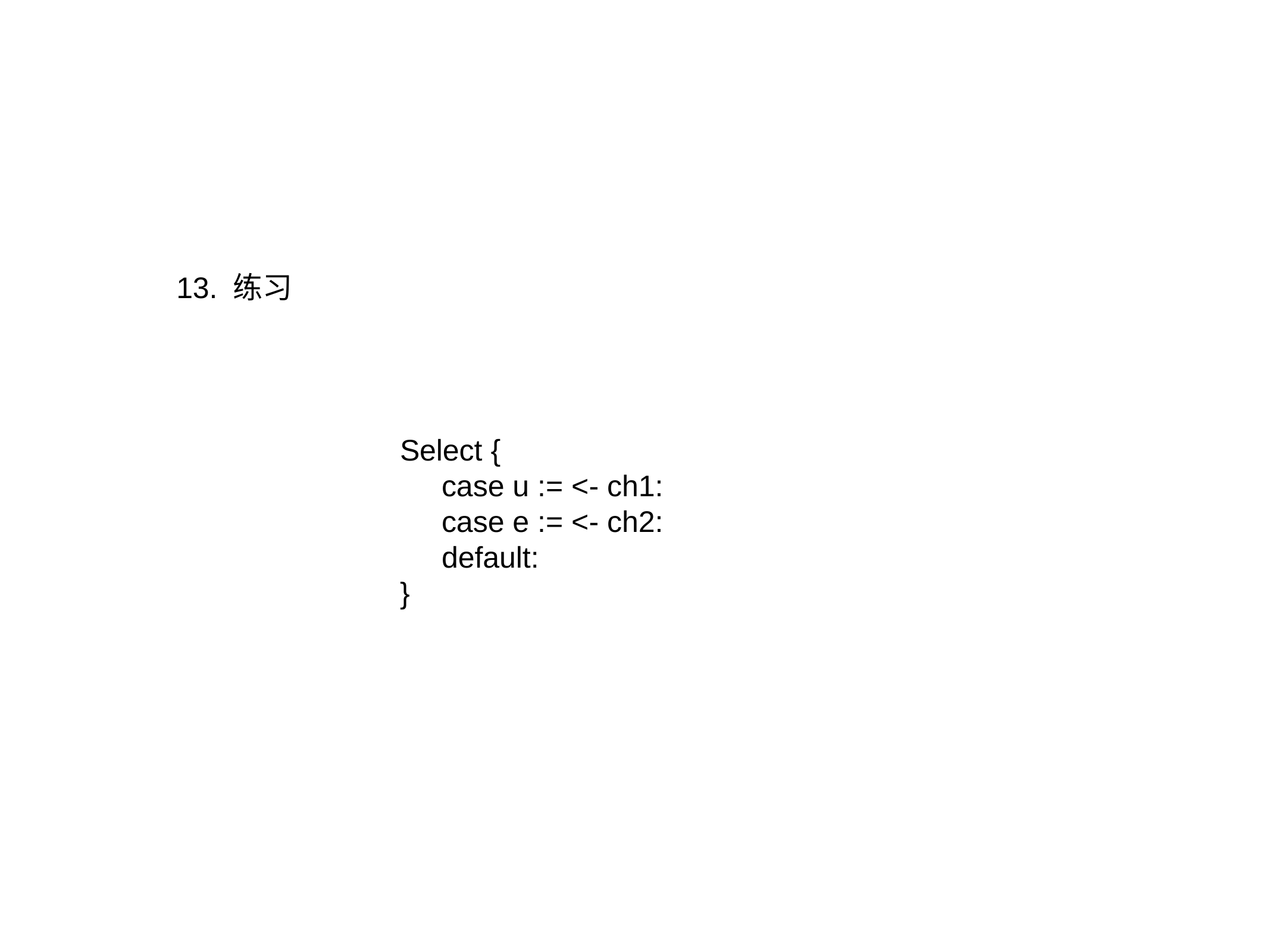

13. 练习
Select {
     case u := <- ch1:
     case e := <- ch2:
     default:
}